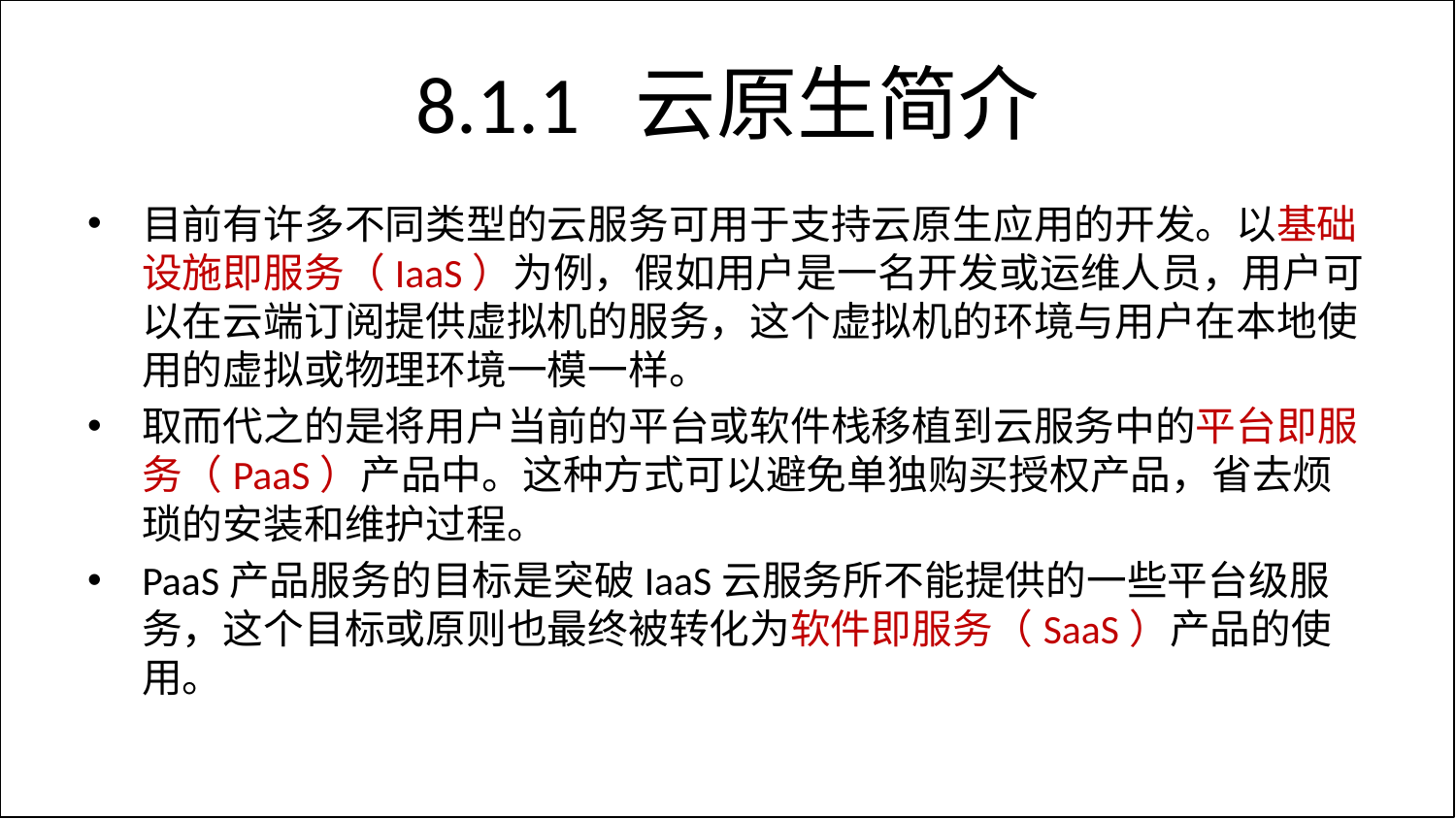

# 8.1.1  云原生简介
目前有许多不同类型的云服务可用于支持云原生应用的开发。以基础设施即服务（IaaS）为例，假如用户是一名开发或运维人员，用户可以在云端订阅提供虚拟机的服务，这个虚拟机的环境与用户在本地使用的虚拟或物理环境一模一样。
取而代之的是将用户当前的平台或软件栈移植到云服务中的平台即服务（PaaS）产品中。这种方式可以避免单独购买授权产品，省去烦琐的安装和维护过程。
PaaS产品服务的目标是突破IaaS云服务所不能提供的一些平台级服务，这个目标或原则也最终被转化为软件即服务（SaaS）产品的使用。